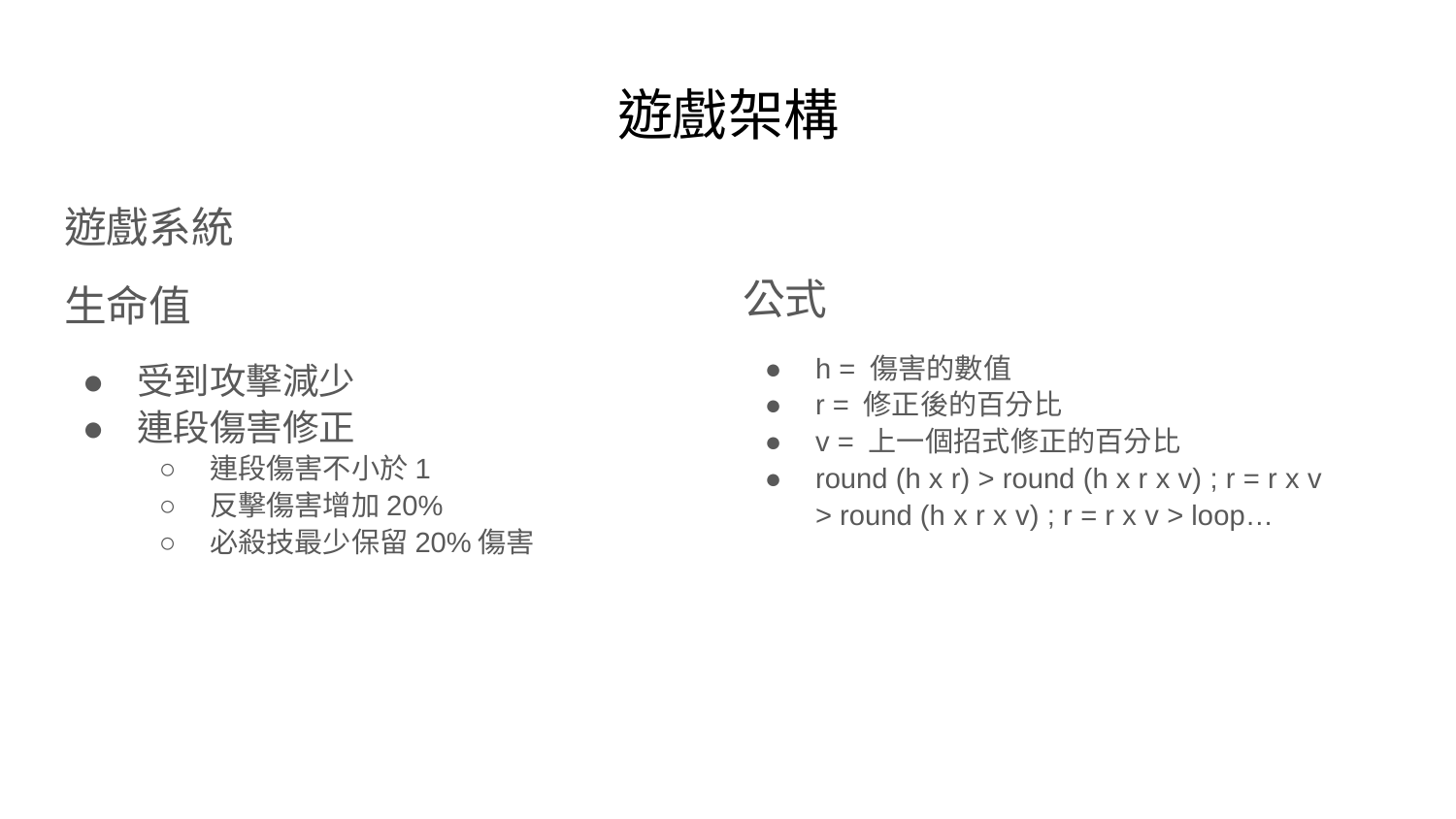

# 遊戲架構
遊戲系統
生命值
受到攻擊減少
連段傷害修正
連段傷害不小於1
反擊傷害增加20%
必殺技最少保留20%傷害

公式
h = 傷害的數值
r = 修正後的百分比
v = 上一個招式修正的百分比
round (h x r) > round (h x r x v) ; r = r x v
> round (h x r x v) ; r = r x v > loop…